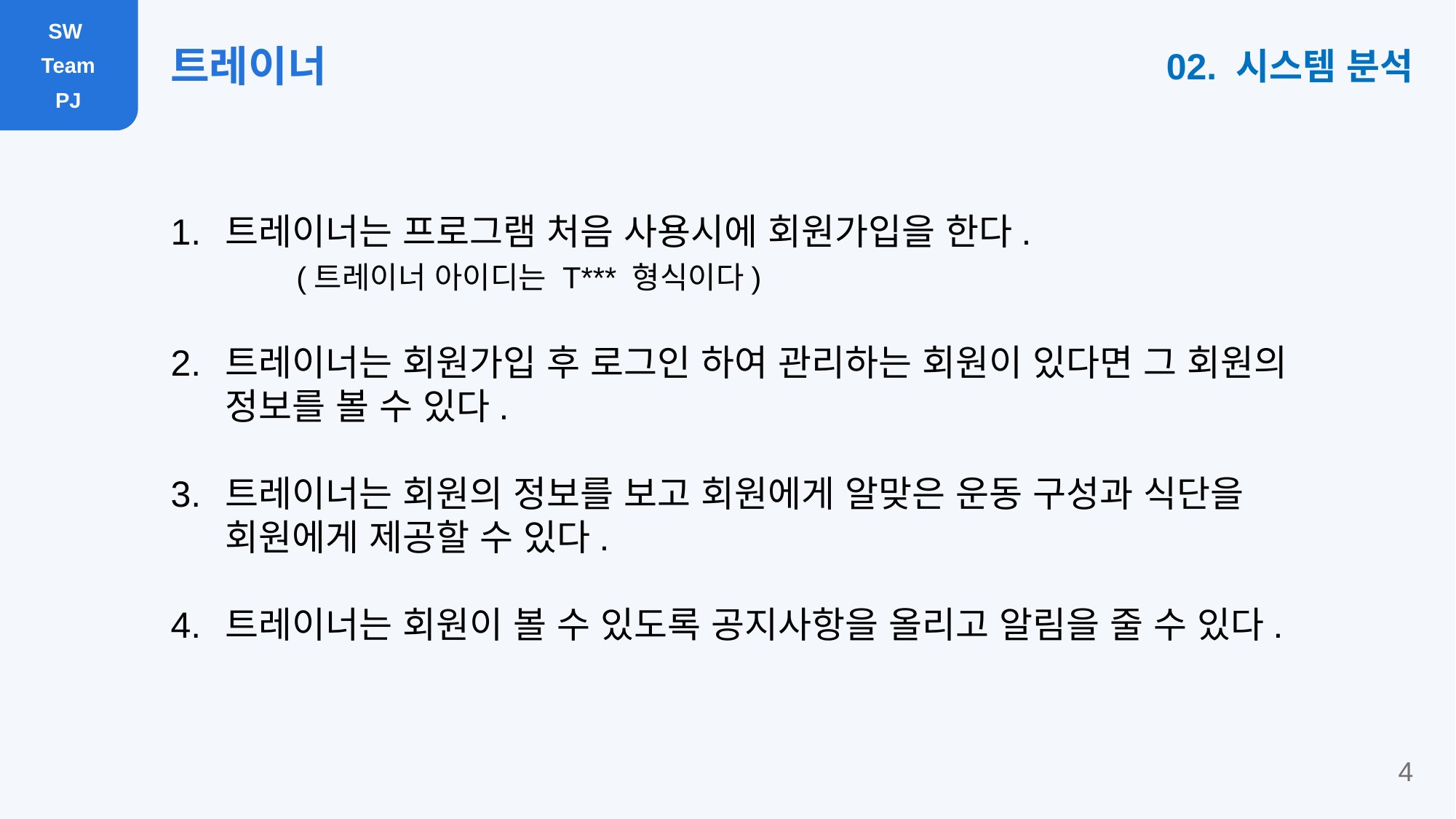

SW
 Team
PJ
트레이너
02. 시스템 분석
트레이너는 프로그램 처음 사용시에 회원가입을 한다.                                 (트레이너 아이디는 T*** 형식이다)

트레이너는 회원가입 후 로그인 하여 관리하는 회원이 있다면 그 회원의 정보를 볼 수 있다.

트레이너는 회원의 정보를 보고 회원에게 알맞은 운동 구성과 식단을 회원에게 제공할 수 있다.

트레이너는 회원이 볼 수 있도록 공지사항을 올리고 알림을 줄 수 있다.
4